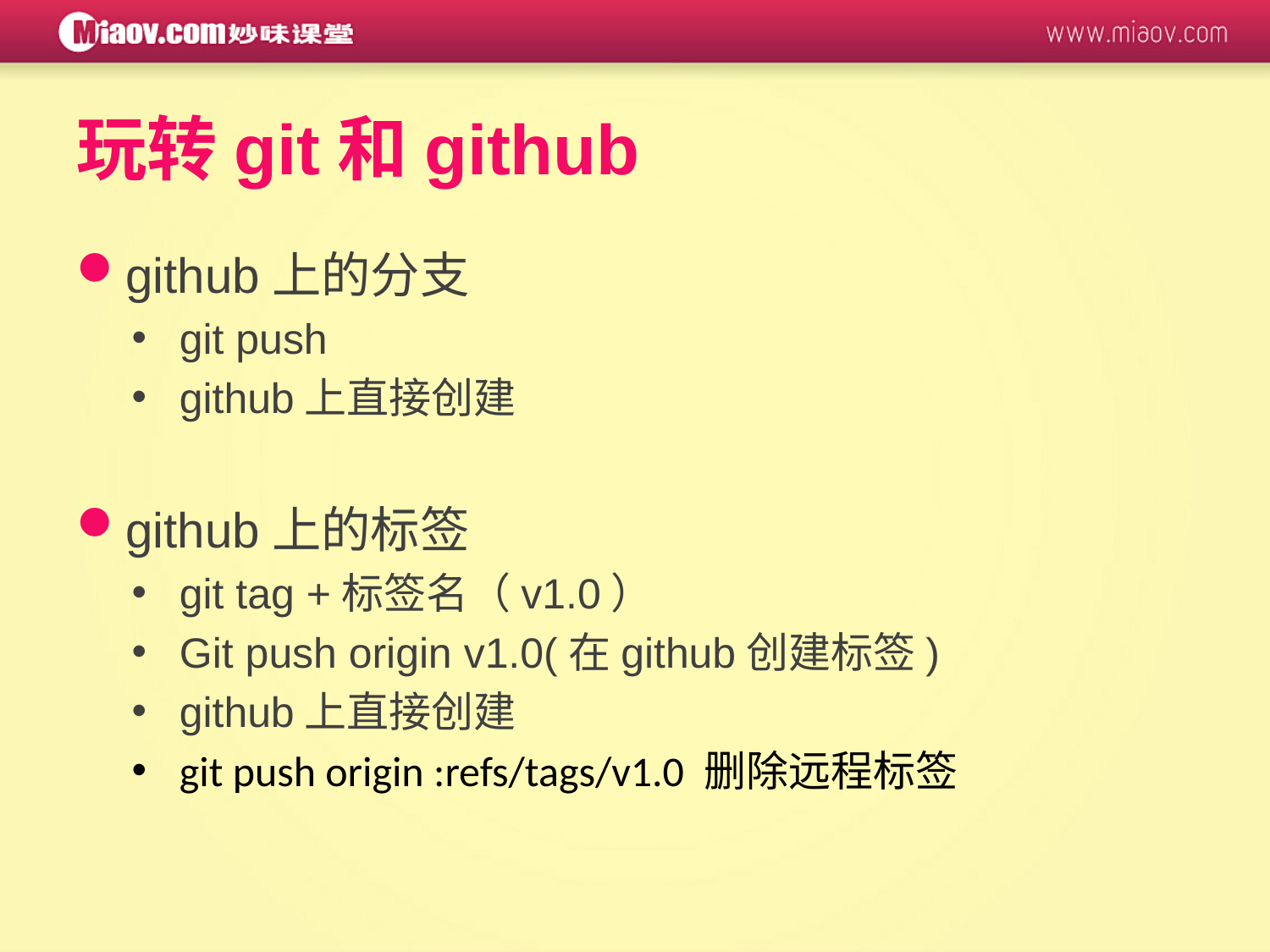

# 玩转git和github
github上的分支
git push
github上直接创建

github上的标签
git tag +标签名（v1.0）
Git push origin v1.0(在github创建标签)
github上直接创建
git push origin :refs/tags/v1.0 删除远程标签